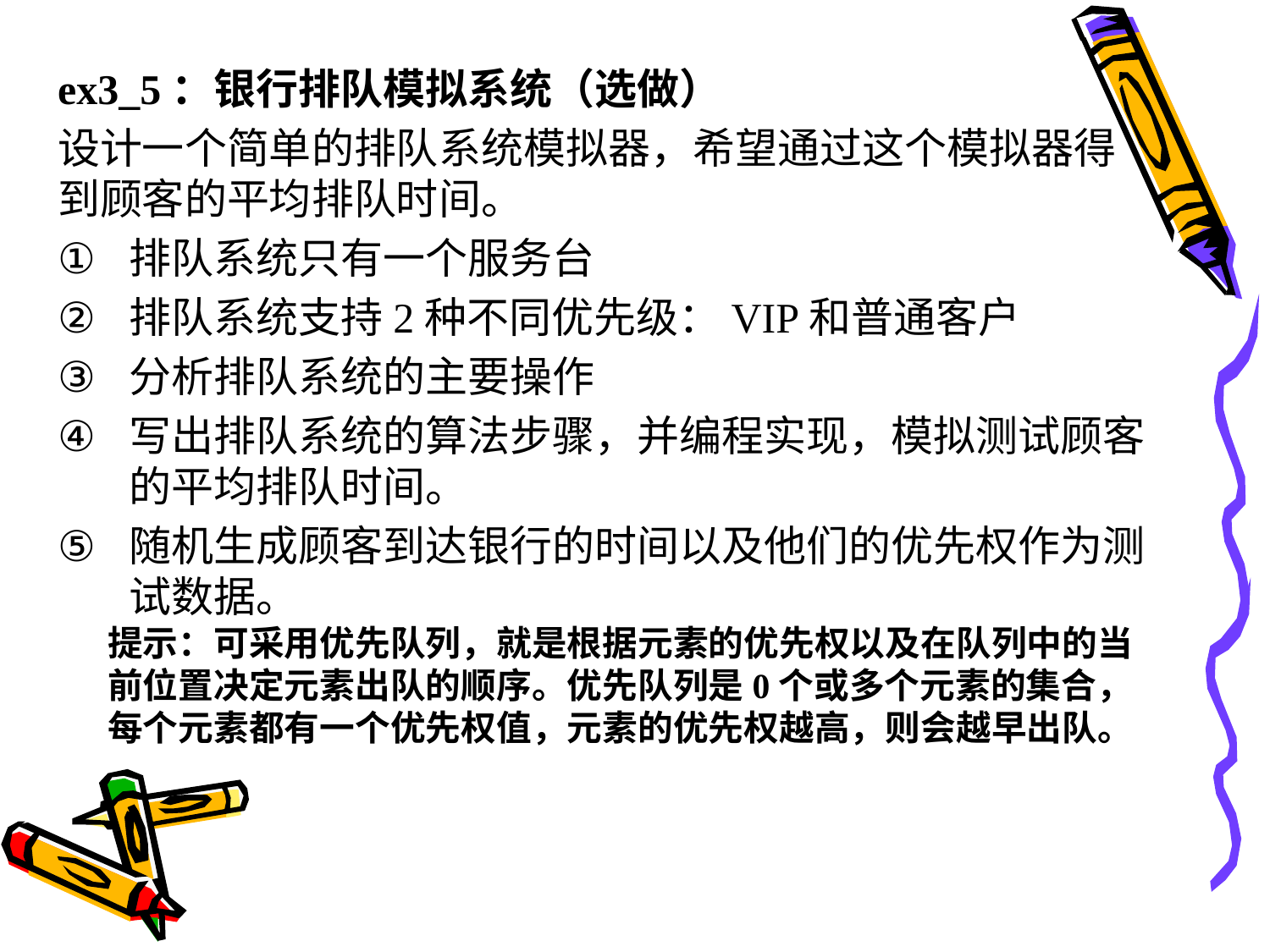

ex3_5：银行排队模拟系统（选做）
设计一个简单的排队系统模拟器，希望通过这个模拟器得到顾客的平均排队时间。
排队系统只有一个服务台
排队系统支持2种不同优先级：VIP和普通客户
分析排队系统的主要操作
写出排队系统的算法步骤，并编程实现，模拟测试顾客的平均排队时间。
随机生成顾客到达银行的时间以及他们的优先权作为测试数据。
提示：可采用优先队列，就是根据元素的优先权以及在队列中的当前位置决定元素出队的顺序。优先队列是0个或多个元素的集合，每个元素都有一个优先权值，元素的优先权越高，则会越早出队。